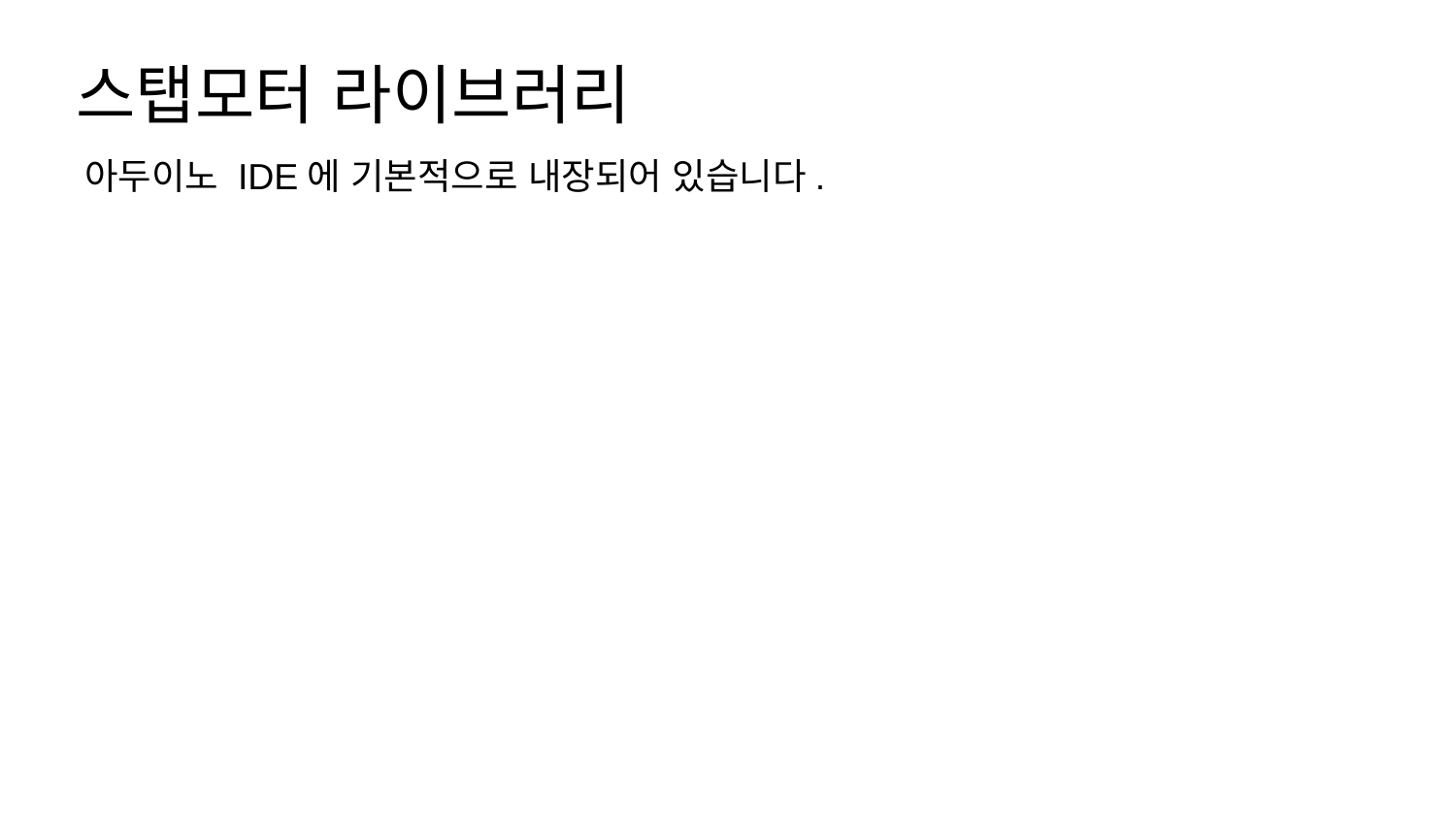

스탭모터 라이브러리
아두이노 IDE에 기본적으로 내장되어 있습니다.